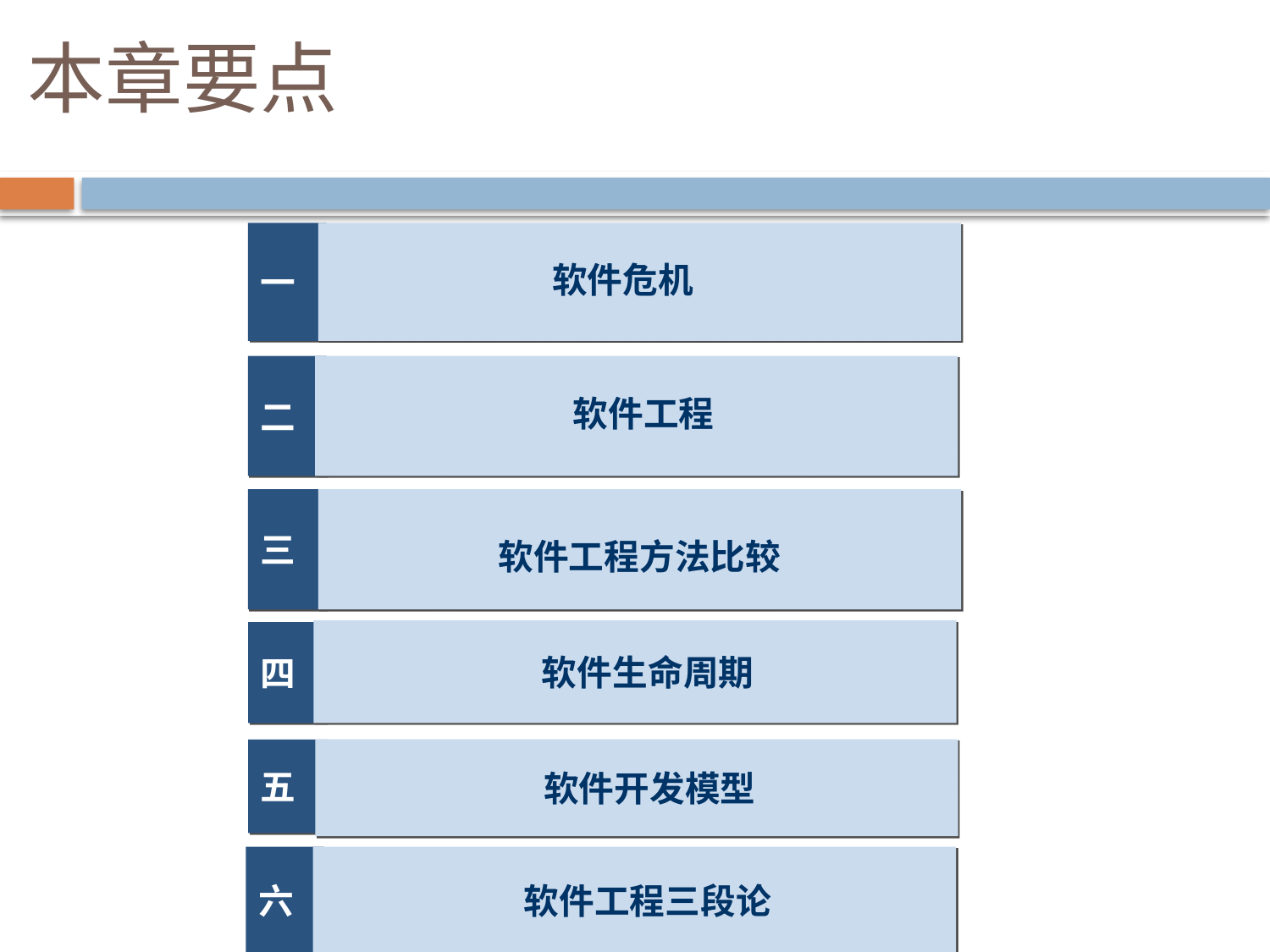

# 本章要点
6
一

软件危机
二

软件工程
三

软件工程方法比较

软件生命周期
四
软件开发模型

五

六
软件工程三段论